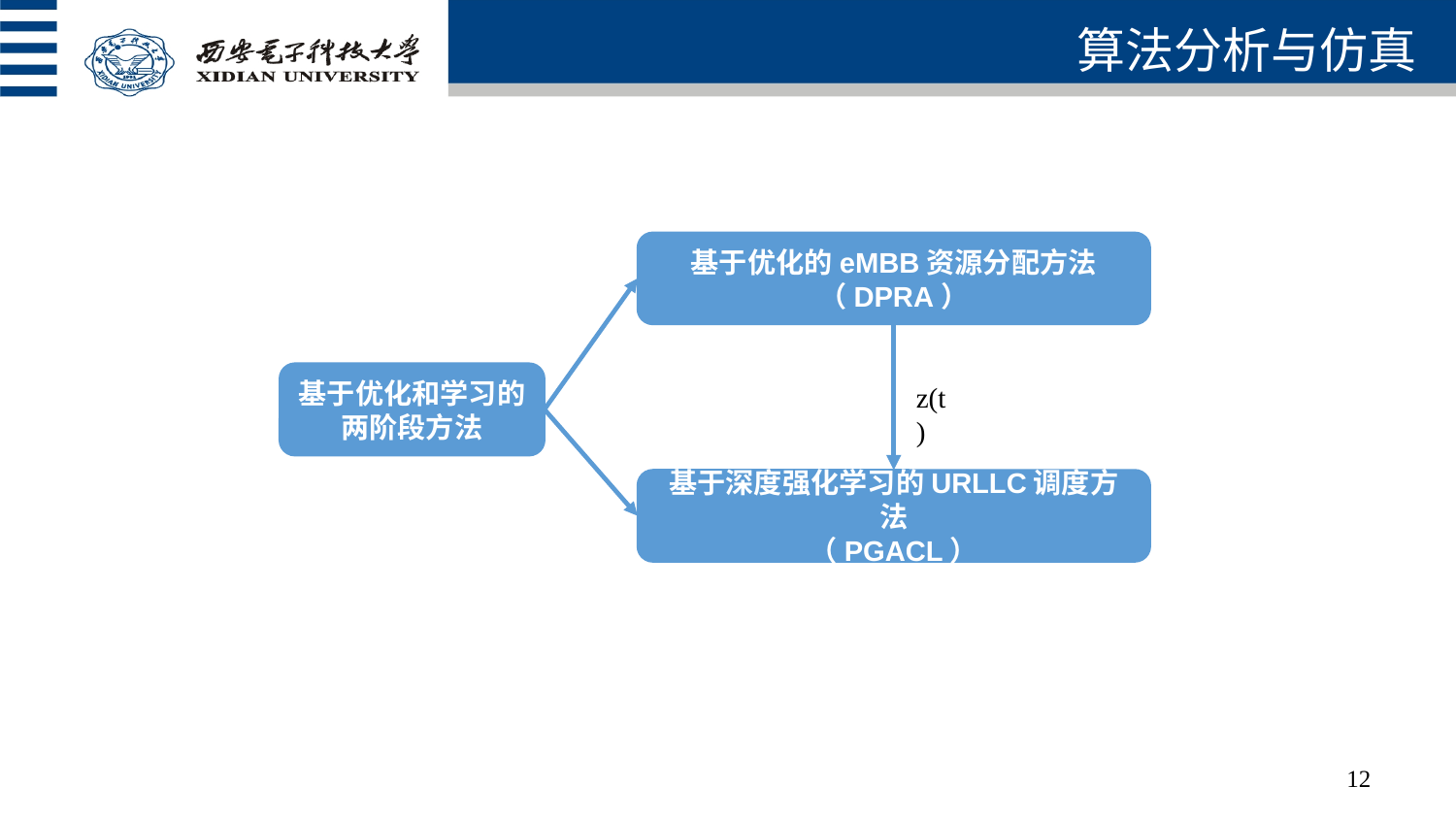

算法分析与仿真
基于优化的eMBB资源分配方法（DPRA）
基于优化和学习的两阶段方法
z(t)
基于深度强化学习的URLLC调度方法
（PGACL）
12